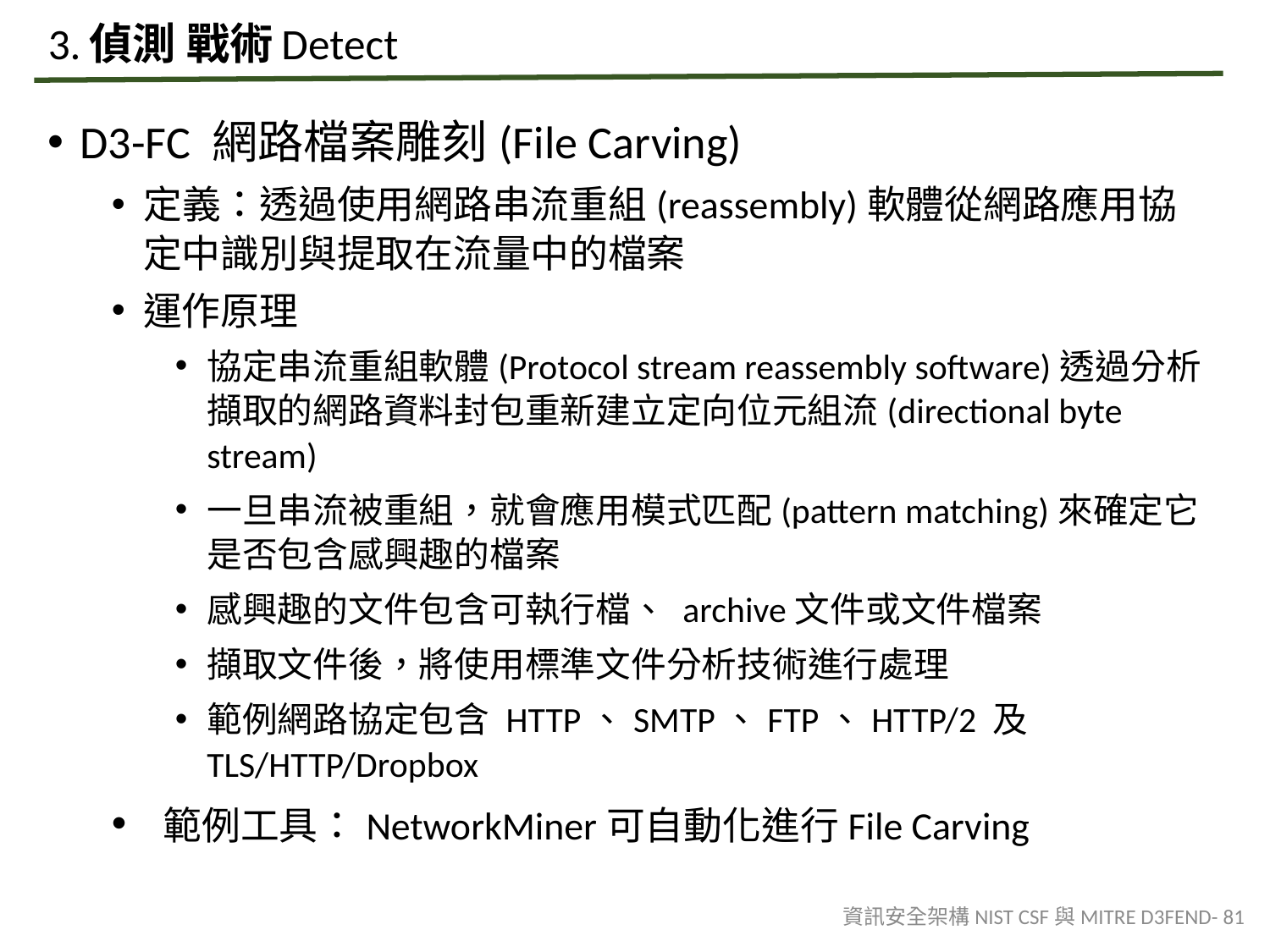

# 3.偵測 戰術Detect
D3-FC 網路檔案雕刻(File Carving)
定義：透過使用網路串流重組(reassembly)軟體從網路應用協定中識別與提取在流量中的檔案
運作原理
協定串流重組軟體(Protocol stream reassembly software)透過分析擷取的網路資料封包重新建立定向位元組流(directional byte stream)
一旦串流被重組，就會應用模式匹配(pattern matching)來確定它是否包含感興趣的檔案
感興趣的文件包含可執行檔、 archive文件或文件檔案
擷取文件後，將使用標準文件分析技術進行處理
範例網路協定包含 HTTP、SMTP、FTP、HTTP/2 及 TLS/HTTP/Dropbox
 範例工具：NetworkMiner可自動化進行File Carving
資訊安全架構NIST CSF與MITRE D3FEND- 81